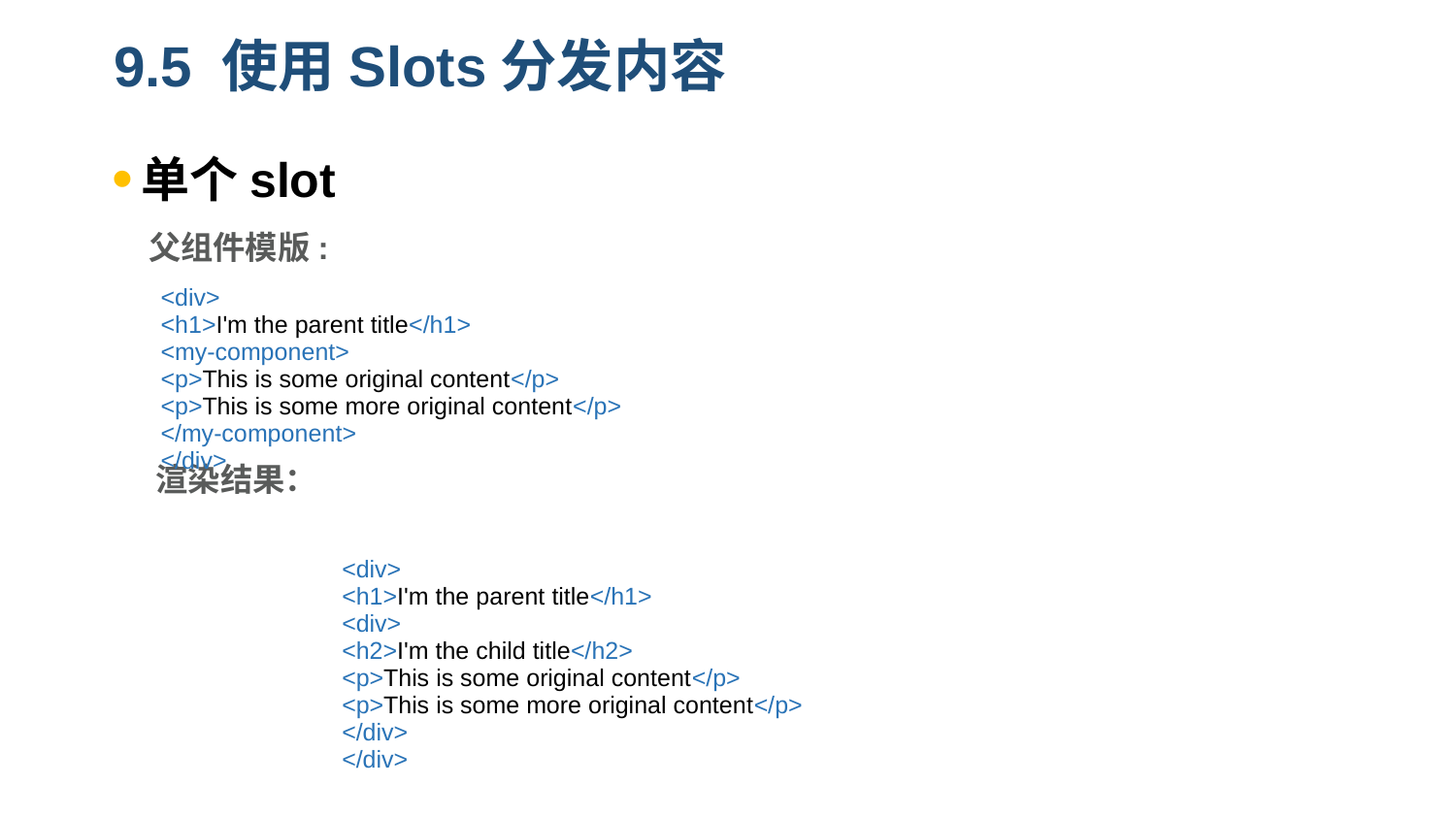

# 9.5 使用Slots分发内容
单个slot
    父组件模版:

     渲染结果：
| <div> <h1>I'm the parent title</h1> <my-component> <p>This is some original content</p> <p>This is some more original content</p> </my-component> </div> |
| --- |
| <div> <h1>I'm the parent title</h1> <div> <h2>I'm the child title</h2> <p>This is some original content</p> <p>This is some more original content</p> </div> </div> |
| --- |
94